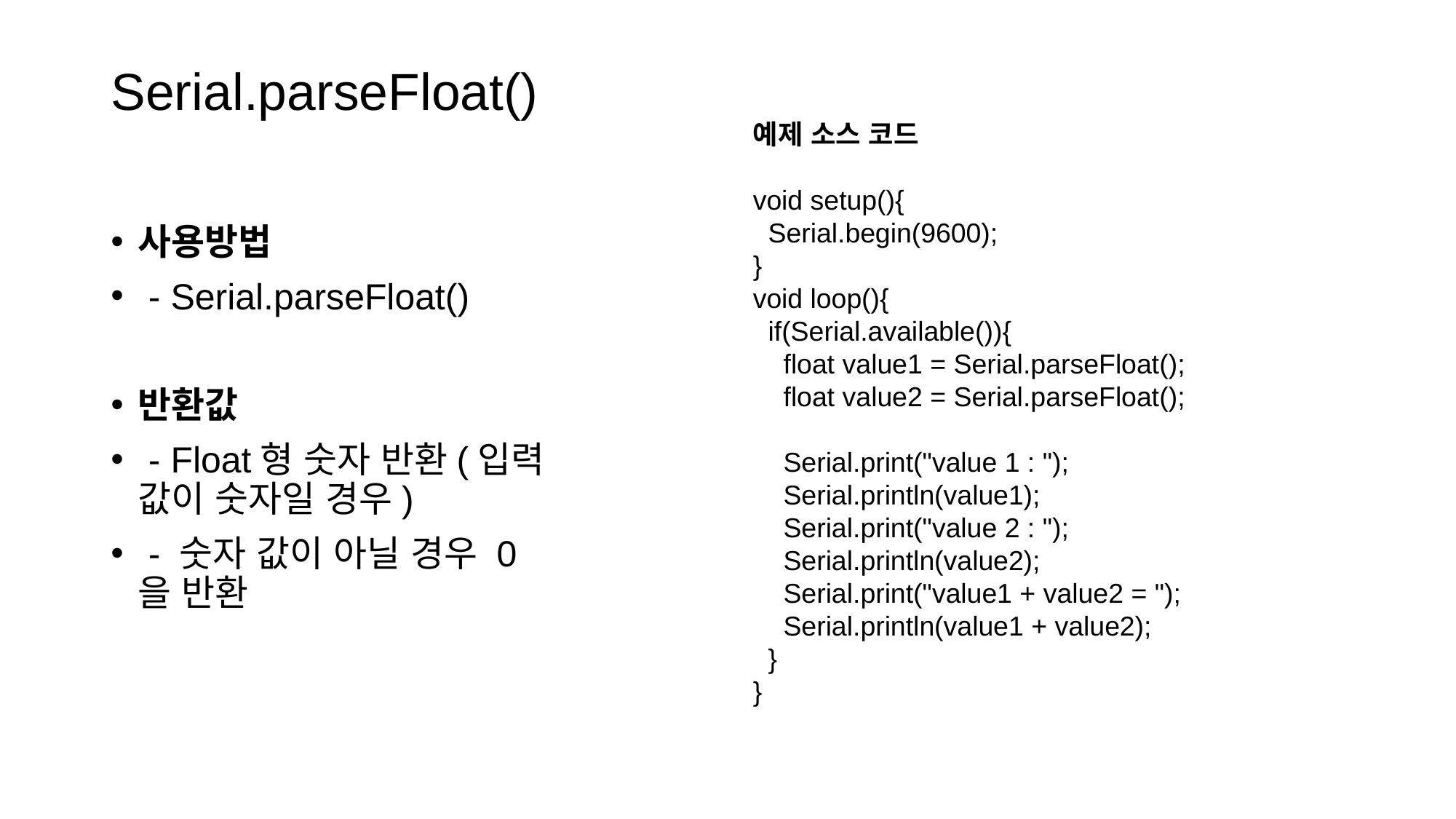

# Serial.parseFloat()
예제 소스 코드

void setup(){
  Serial.begin(9600);
}
void loop(){
  if(Serial.available()){
    float value1 = Serial.parseFloat();
    float value2 = Serial.parseFloat();
            
    Serial.print("value 1 : ");
    Serial.println(value1);
    Serial.print("value 2 : ");
    Serial.println(value2);
    Serial.print("value1 + value2 = ");
    Serial.println(value1 + value2);
  }    
}

사용방법
 - Serial.parseFloat()

반환값
 - Float형 숫자 반환(입력 값이 숫자일 경우)
 - 숫자 값이 아닐 경우 0을 반환